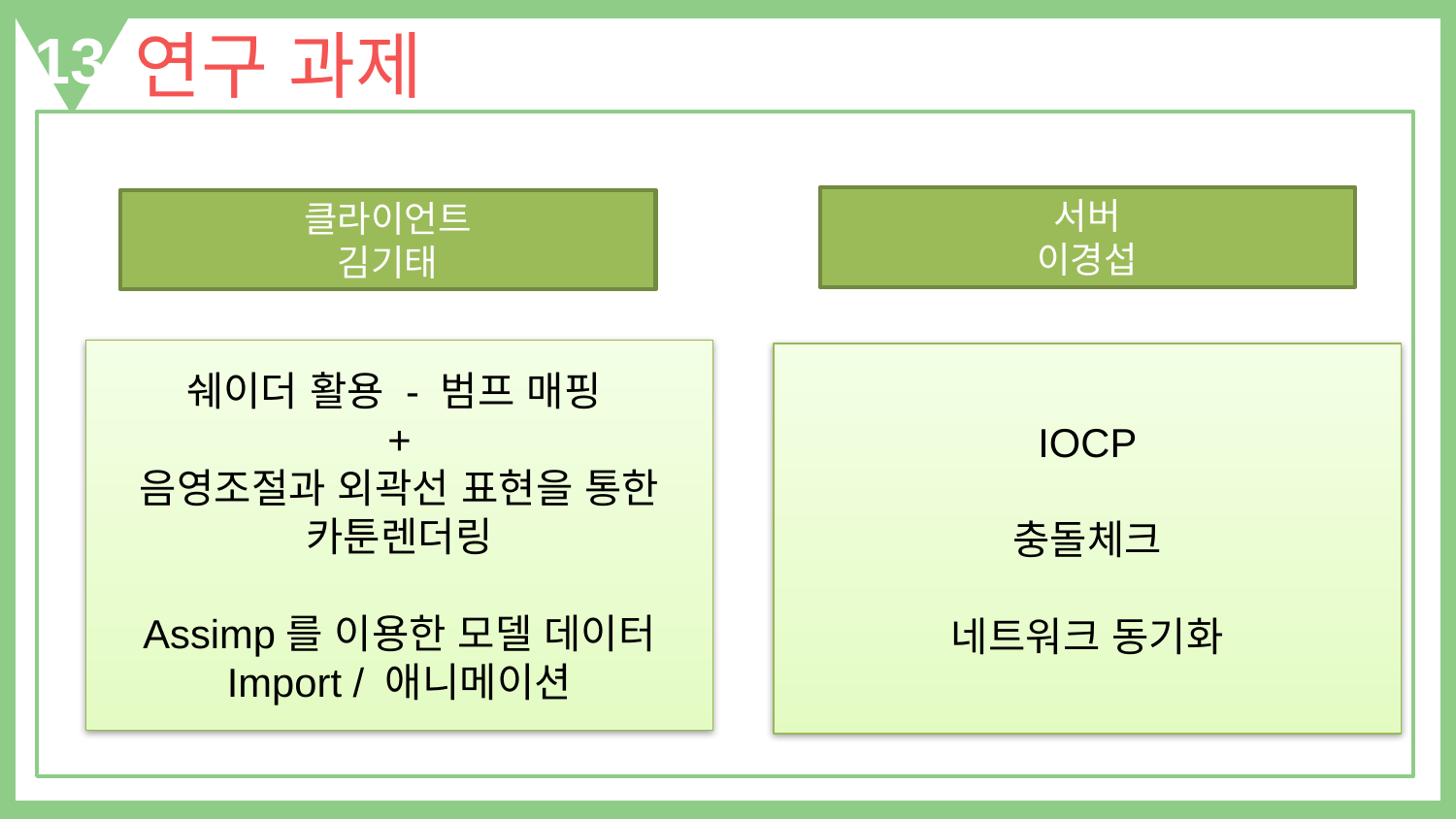

13
연구 과제
서버
이경섭
클라이언트
김기태
쉐이더 활용 - 범프 매핑
+
음영조절과 외곽선 표현을 통한 카툰렌더링

Assimp를 이용한 모델 데이터 Import / 애니메이션
IOCP

충돌체크

네트워크 동기화